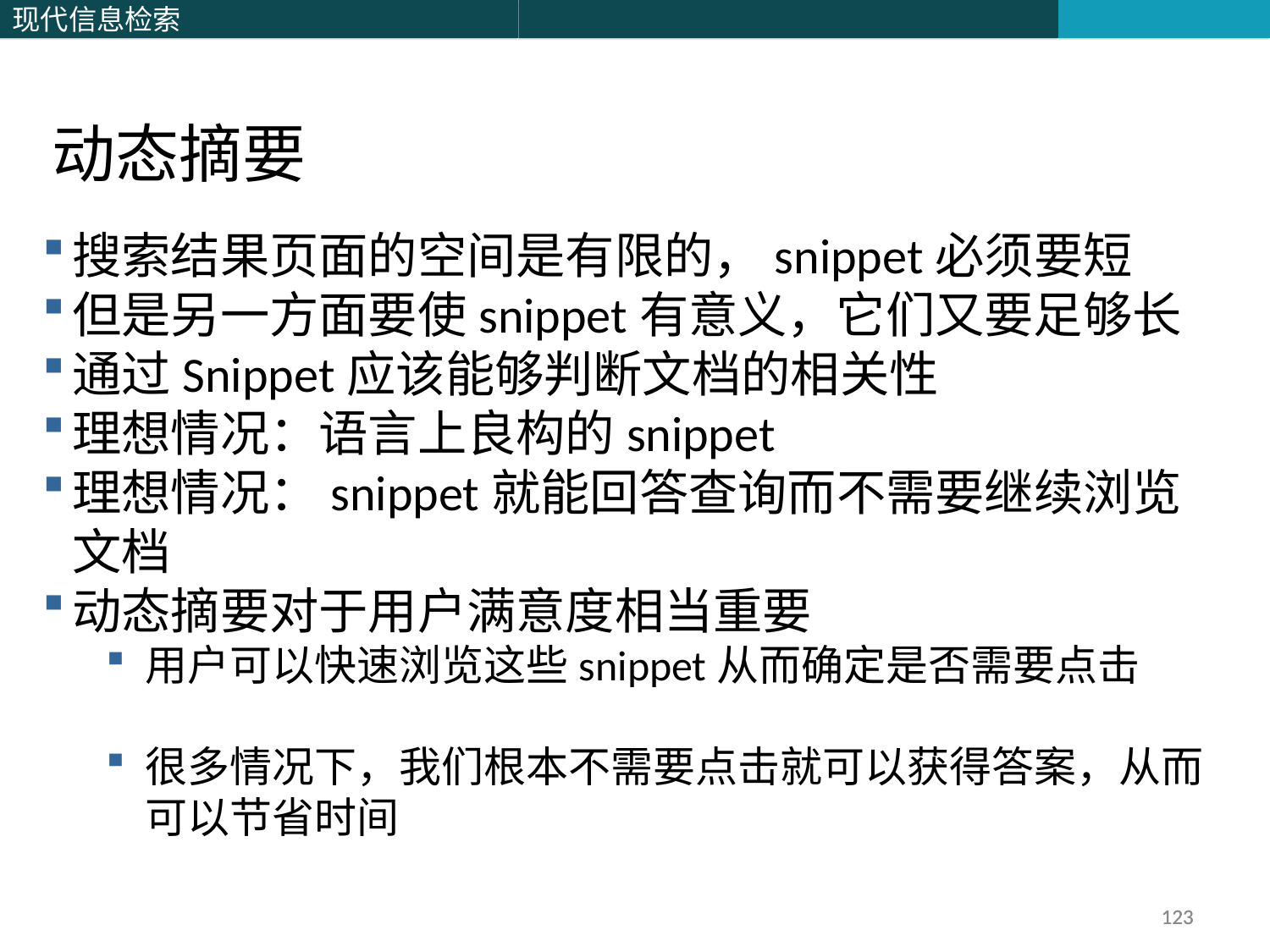

动态摘要
搜索结果页面的空间是有限的，snippet必须要短
但是另一方面要使snippet有意义，它们又要足够长
通过Snippet应该能够判断文档的相关性
理想情况：语言上良构的snippet
理想情况：snippet就能回答查询而不需要继续浏览文档
动态摘要对于用户满意度相当重要
用户可以快速浏览这些snippet从而确定是否需要点击

很多情况下，我们根本不需要点击就可以获得答案，从而可以节省时间
123
123